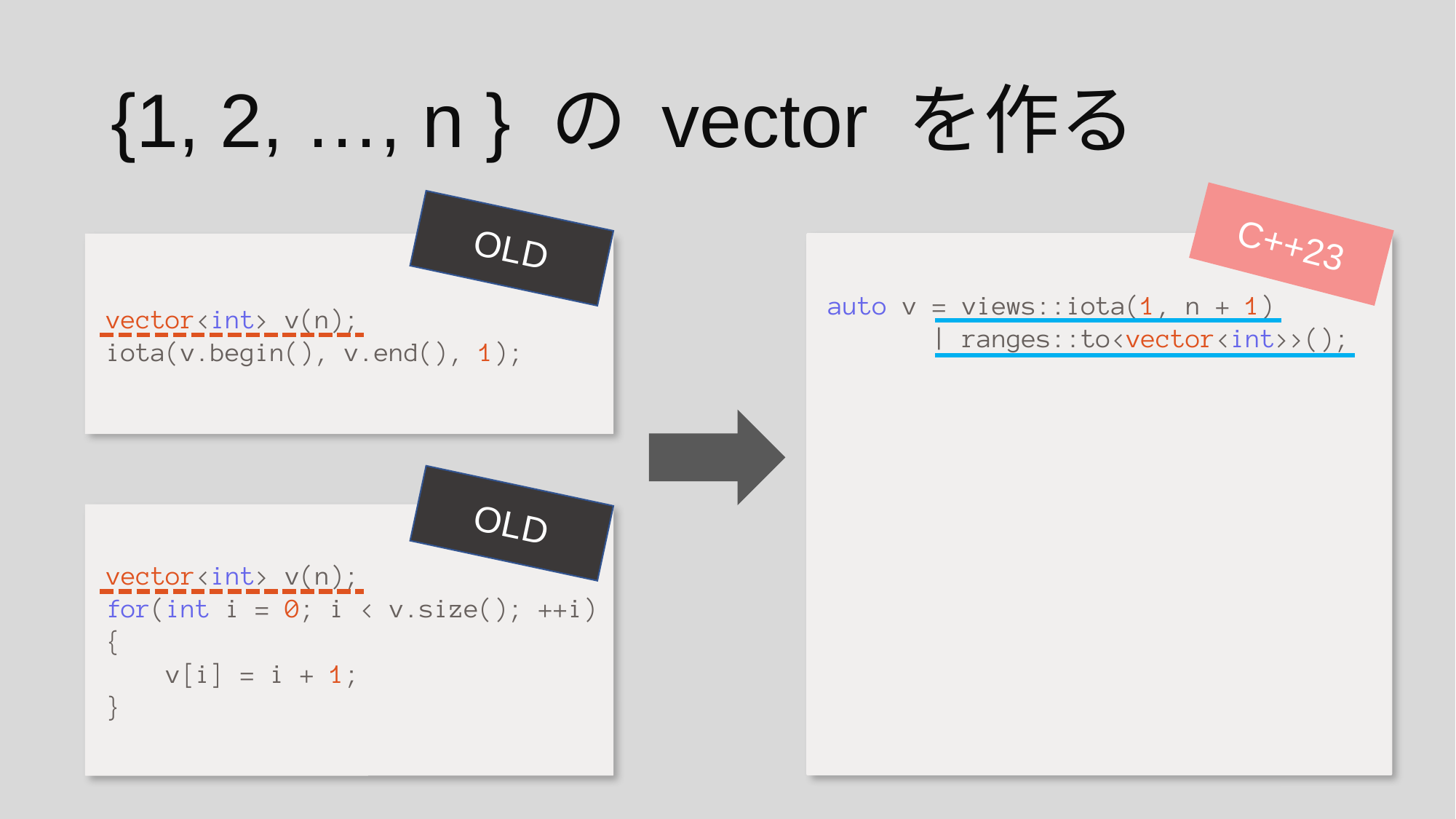

# {1, 2, …, n } の vector を作る
C++23
OLD

auto v = views::iota(1, n + 1)
       | ranges::to<vector<int>>();
vector<int> v(n);
iota(v.begin(), v.end(), 1);

OLD
vector<int> v(n);
for(int i = 0; i < v.size(); ++i)
{
    v[i] = i + 1;
}